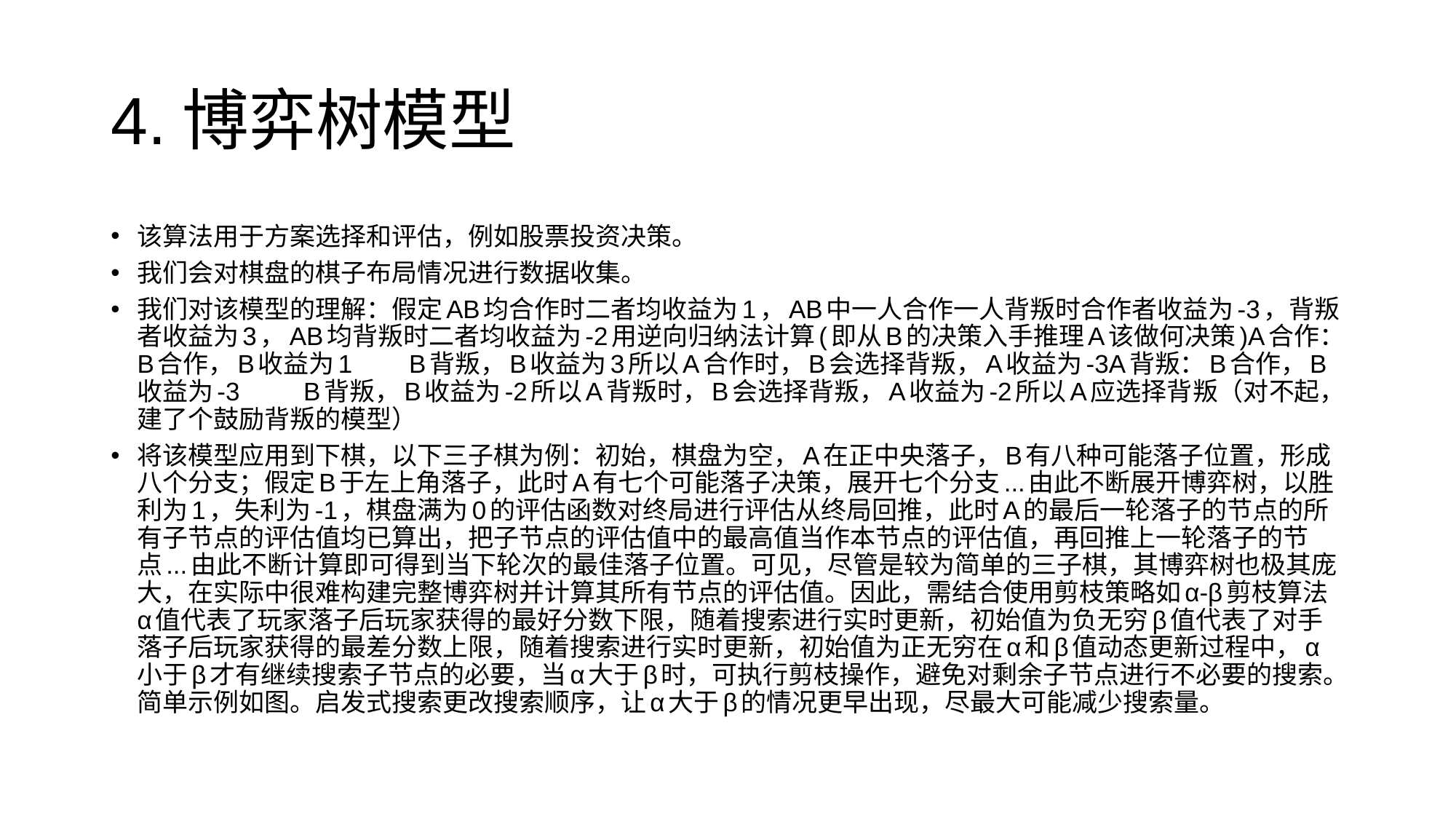

# 4.博弈树模型
该算法用于方案选择和评估，例如股票投资决策。
我们会对棋盘的棋子布局情况进行数据收集。
我们对该模型的理解：假定AB均合作时二者均收益为1，AB中一人合作一人背叛时合作者收益为-3，背叛者收益为3，AB均背叛时二者均收益为-2用逆向归纳法计算(即从B的决策入手推理A该做何决策)A合作：B合作，B收益为1        B背叛，B收益为3所以A合作时，B会选择背叛，A收益为-3A背叛：B合作，B收益为-3         B背叛，B收益为-2所以A背叛时，B会选择背叛，A收益为-2所以A应选择背叛（对不起，建了个鼓励背叛的模型）
将该模型应用到下棋，以下三子棋为例：初始，棋盘为空，A在正中央落子，B有八种可能落子位置，形成八个分支；假定B于左上角落子，此时A有七个可能落子决策，展开七个分支...由此不断展开博弈树，以胜利为1，失利为-1，棋盘满为0的评估函数对终局进行评估从终局回推，此时A的最后一轮落子的节点的所有子节点的评估值均已算出，把子节点的评估值中的最高值当作本节点的评估值，再回推上一轮落子的节点...由此不断计算即可得到当下轮次的最佳落子位置。可见，尽管是较为简单的三子棋，其博弈树也极其庞大，在实际中很难构建完整博弈树并计算其所有节点的评估值。因此，需结合使用剪枝策略如α-β剪枝算法α值代表了玩家落子后玩家获得的最好分数下限，随着搜索进行实时更新，初始值为负无穷β值代表了对手落子后玩家获得的最差分数上限，随着搜索进行实时更新，初始值为正无穷在α和β值动态更新过程中，α小于β才有继续搜索子节点的必要，当α大于β时，可执行剪枝操作，避免对剩余子节点进行不必要的搜索。简单示例如图。启发式搜索更改搜索顺序，让α大于β的情况更早出现，尽最大可能减少搜索量。